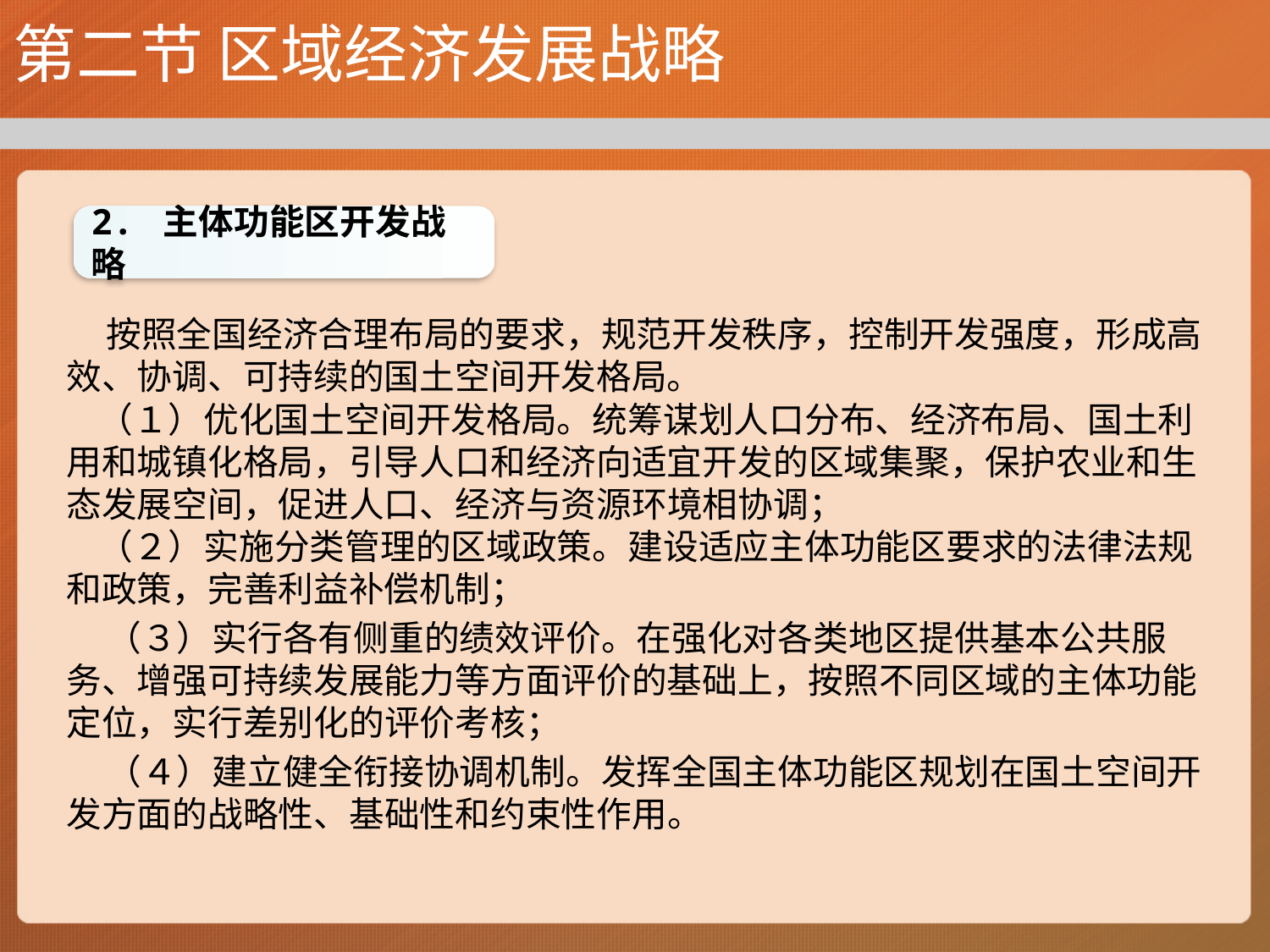

# 第二节 区域经济发展战略

2. 主体功能区开发战略
    按照全国经济合理布局的要求，规范开发秩序，控制开发强度，形成高效、协调、可持续的国土空间开发格局。
    （１）优化国土空间开发格局。统筹谋划人口分布、经济布局、国土利用和城镇化格局，引导人口和经济向适宜开发的区域集聚，保护农业和生态发展空间，促进人口、经济与资源环境相协调；
    （２）实施分类管理的区域政策。建设适应主体功能区要求的法律法规和政策，完善利益补偿机制；
    （３）实行各有侧重的绩效评价。在强化对各类地区提供基本公共服务、增强可持续发展能力等方面评价的基础上，按照不同区域的主体功能定位，实行差别化的评价考核；
    （４）建立健全衔接协调机制。发挥全国主体功能区规划在国土空间开发方面的战略性、基础性和约束性作用。